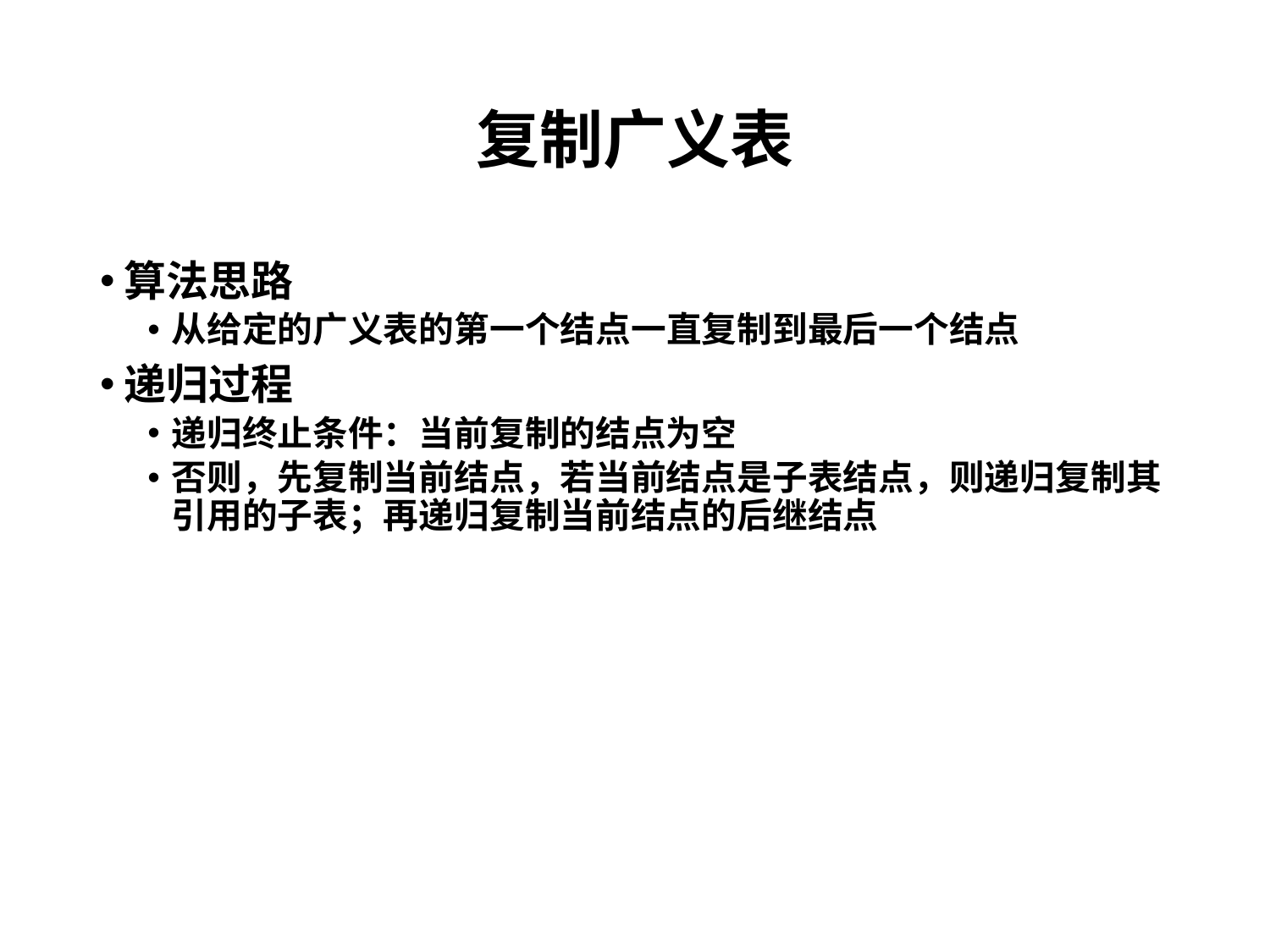

# 复制广义表
算法思路
从给定的广义表的第一个结点一直复制到最后一个结点
递归过程
递归终止条件：当前复制的结点为空
否则，先复制当前结点，若当前结点是子表结点，则递归复制其引用的子表；再递归复制当前结点的后继结点